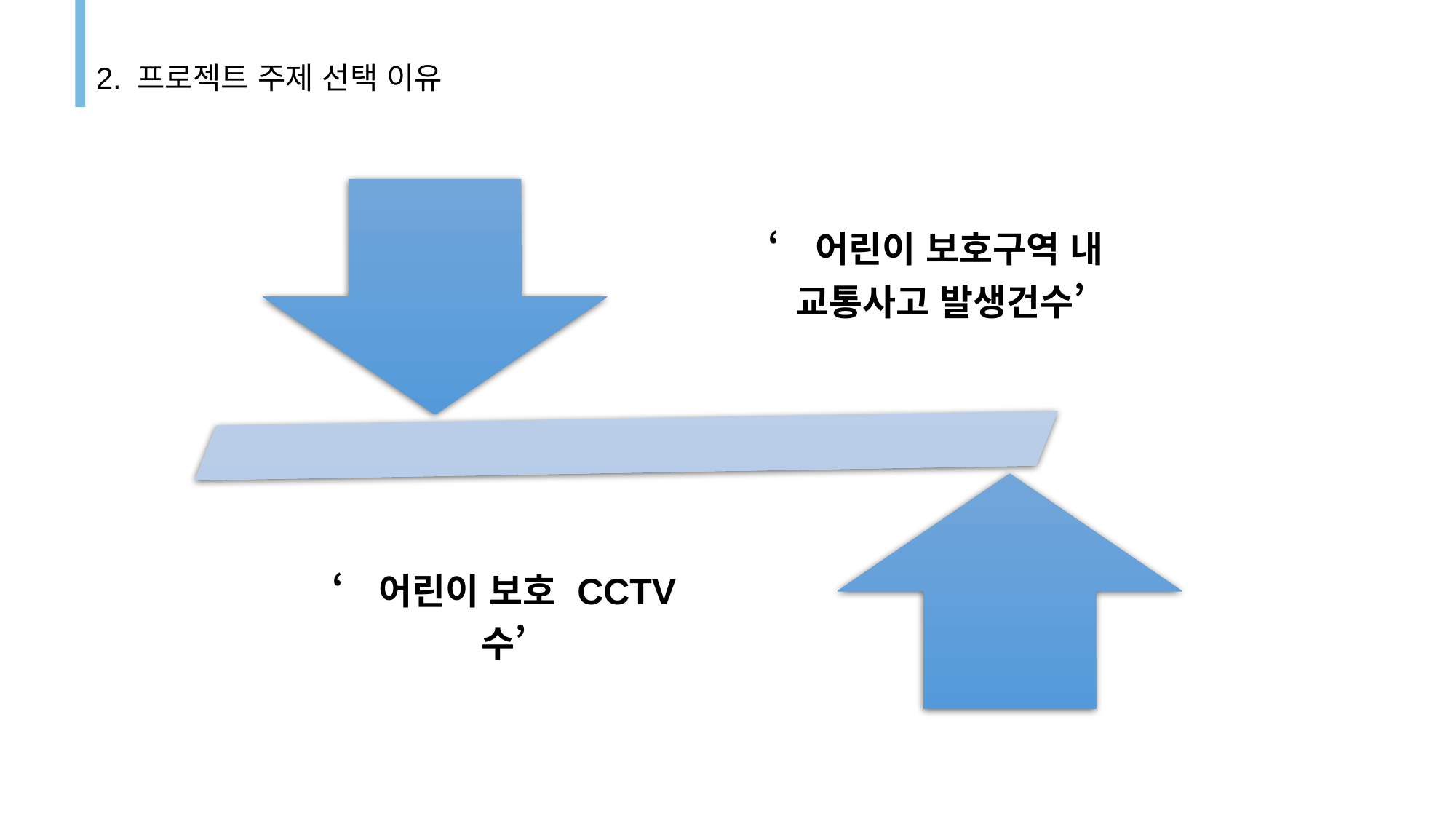

2. 프로젝트 주제 선택 이유
‘어린이 보호구역 내
교통사고 발생건수’
‘어린이 보호 CCTV 수’